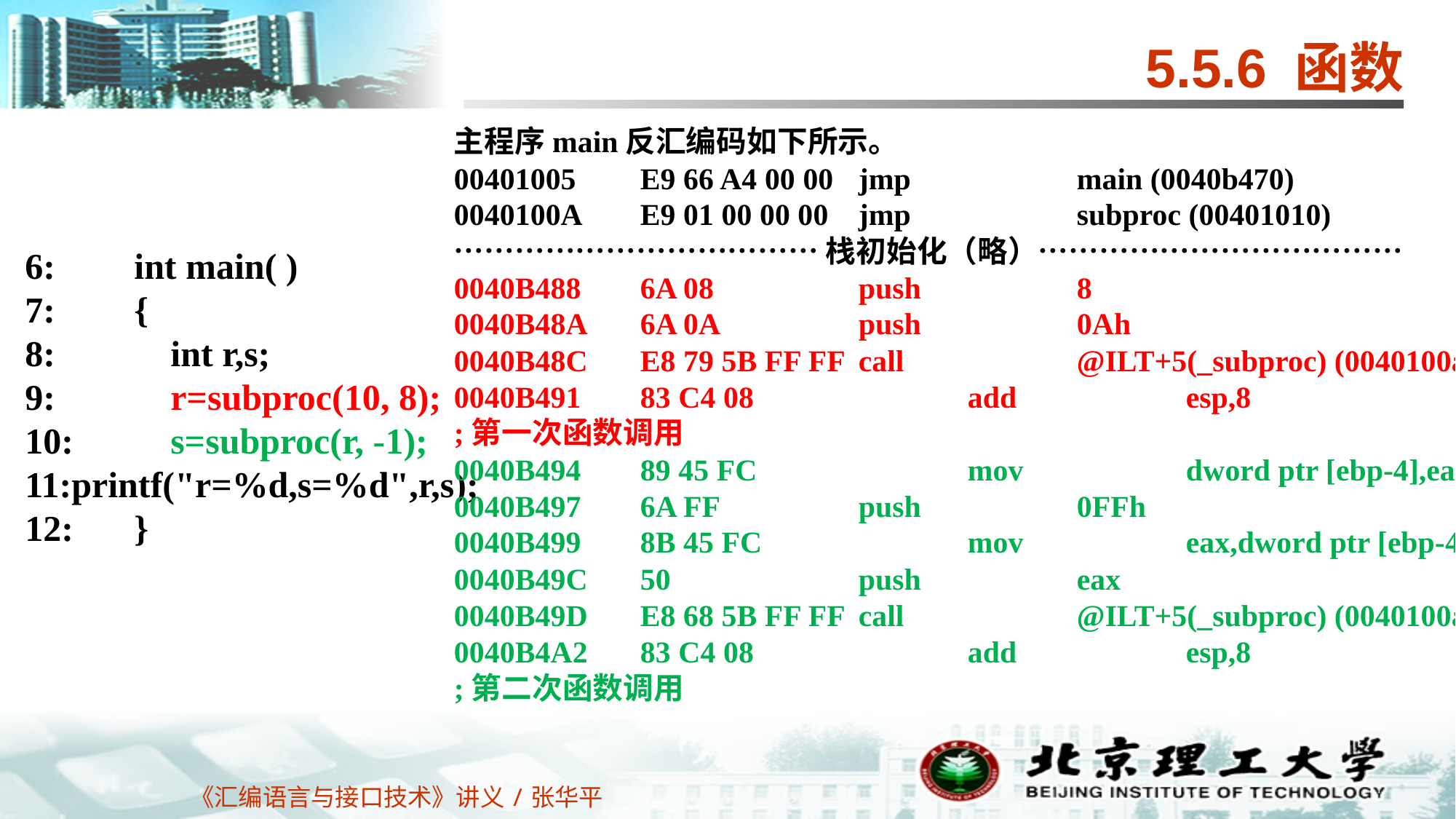

5.5.6 函数
主程序main反汇编码如下所示。
00401005	E9 66 A4 00 00	jmp		main (0040b470)
0040100A	E9 01 00 00 00	jmp		subproc (00401010)
………………………………栈初始化（略）………………………………
0040B488	6A 08		push		8
0040B48A	6A 0A		push		0Ah
0040B48C	E8 79 5B FF FF	call		@ILT+5(_subproc) (0040100a)
0040B491	83 C4 08		add		esp,8
;第一次函数调用
0040B494	89 45 FC		mov		dword ptr [ebp-4],eax
0040B497	6A FF		push		0FFh
0040B499	8B 45 FC		mov		eax,dword ptr [ebp-4]
0040B49C	50		push		eax
0040B49D	E8 68 5B FF FF	call		@ILT+5(_subproc) (0040100a)
0040B4A2	83 C4 08		add		esp,8
;第二次函数调用
6:	int main( )
7:	{
8:	    int r,s;
9:	    r=subproc(10, 8);
10:	    s=subproc(r, -1);
11:printf("r=%d,s=%d",r,s);
12:	}